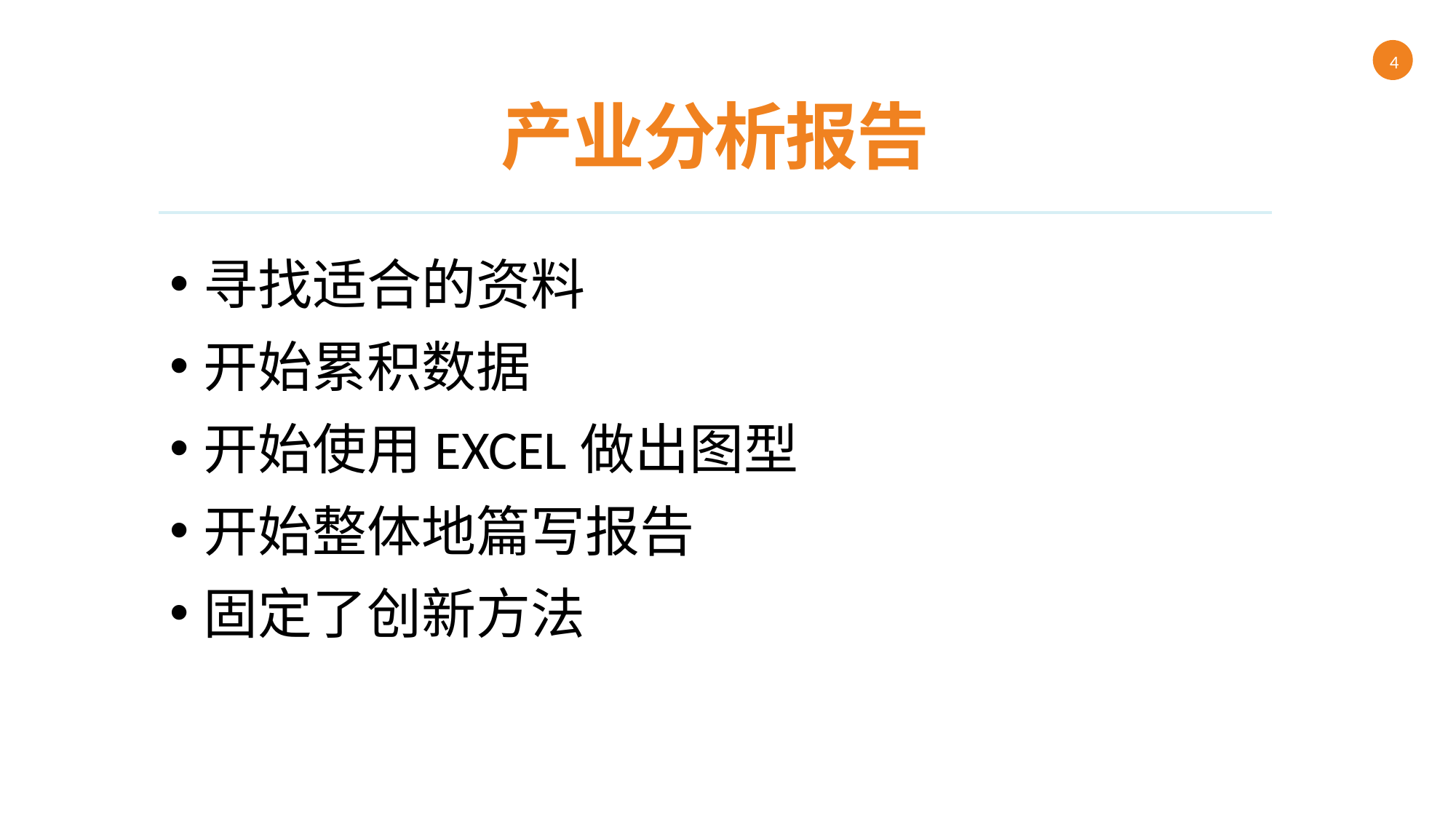

4
产业分析报告
寻找适合的资料
开始累积数据
开始使用EXCEL做出图型
开始整体地篇写报告
固定了创新方法